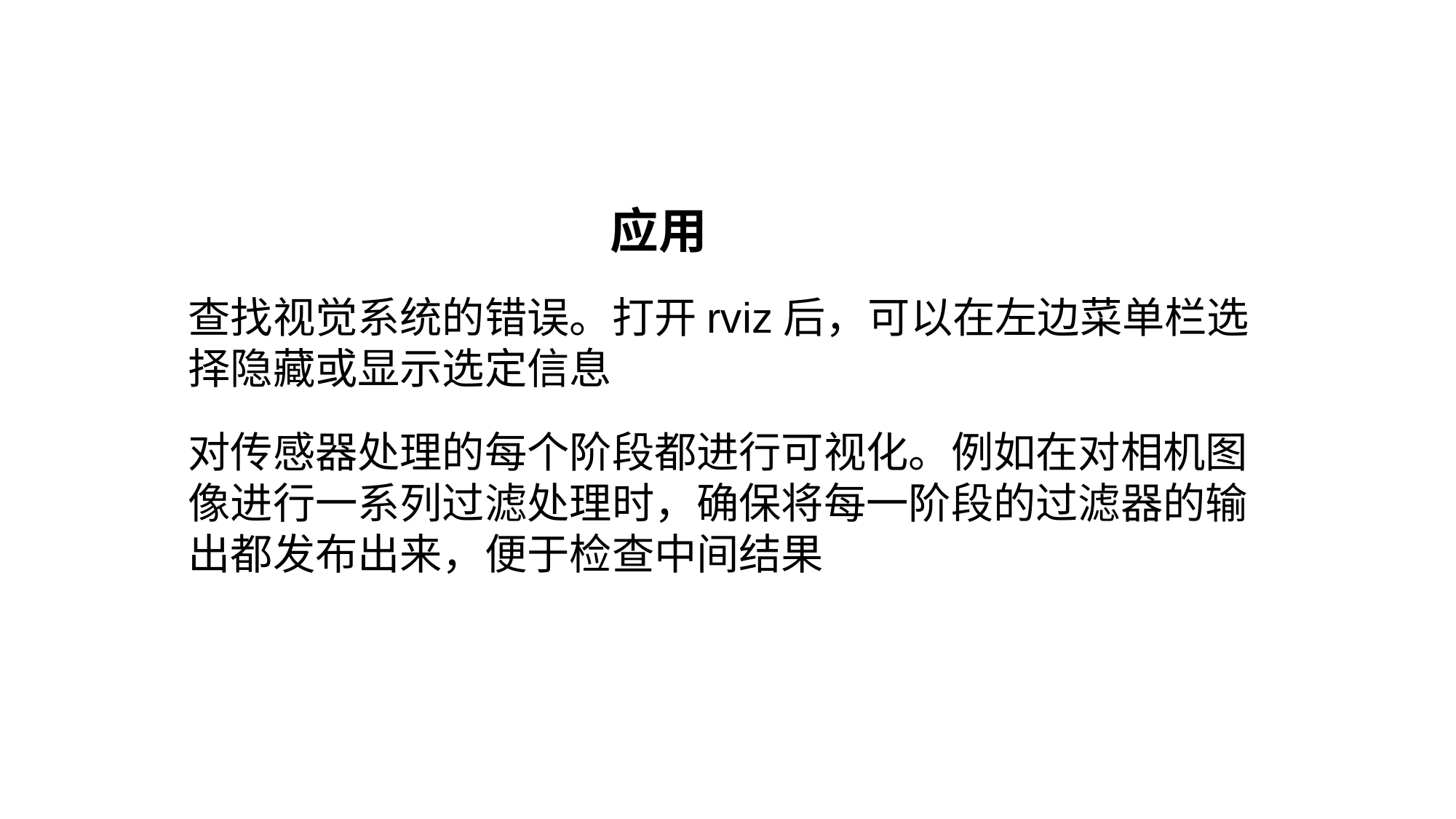

应用

查找视觉系统的错误。打开rviz后，可以在左边菜单栏选择隐藏或显示选定信息

对传感器处理的每个阶段都进行可视化。例如在对相机图像进行一系列过滤处理时，确保将每一阶段的过滤器的输出都发布出来，便于检查中间结果